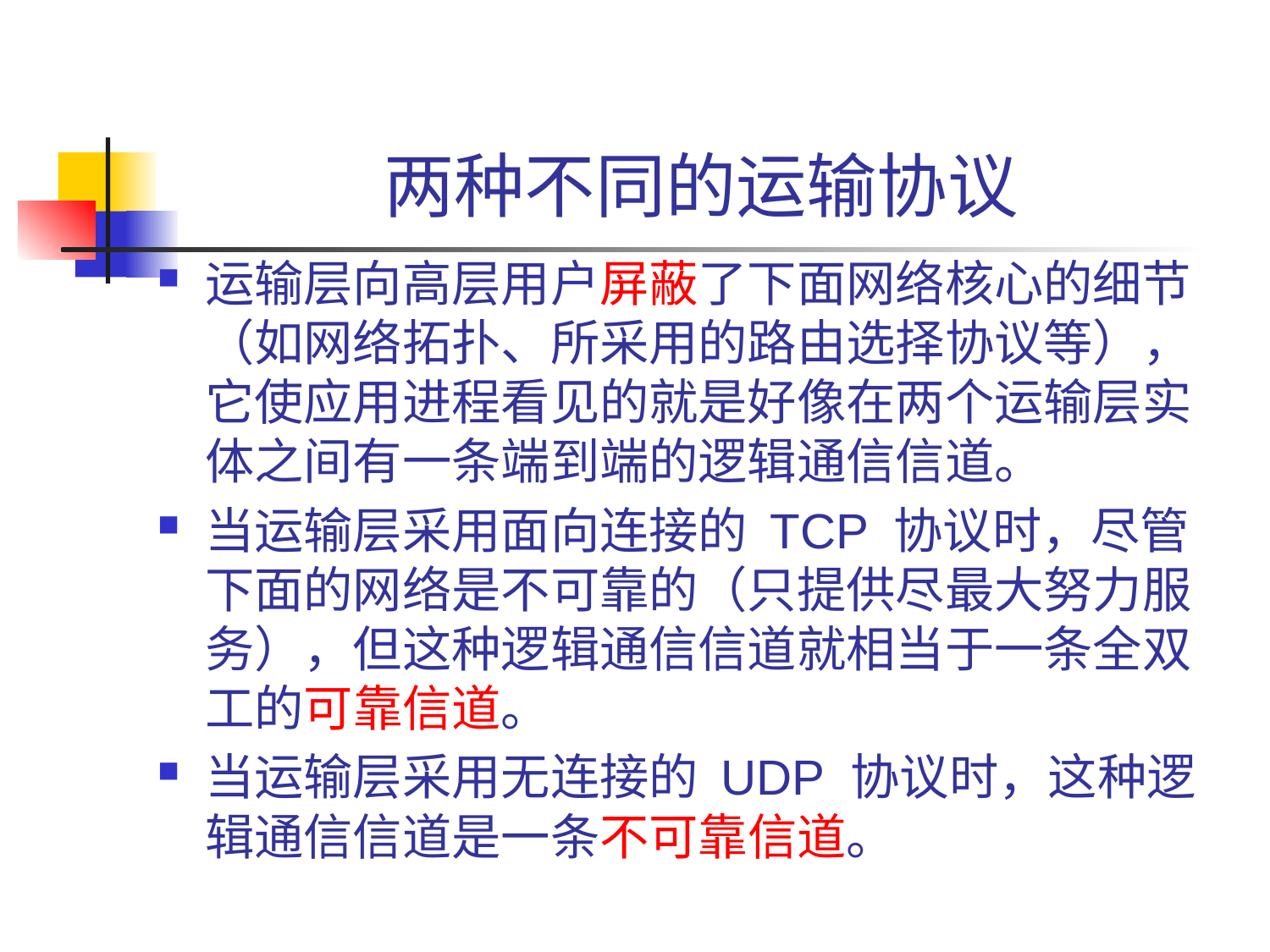

# 两种不同的运输协议
运输层向高层用户屏蔽了下面网络核心的细节（如网络拓扑、所采用的路由选择协议等），它使应用进程看见的就是好像在两个运输层实体之间有一条端到端的逻辑通信信道。
当运输层采用面向连接的 TCP 协议时，尽管下面的网络是不可靠的（只提供尽最大努力服务），但这种逻辑通信信道就相当于一条全双工的可靠信道。
当运输层采用无连接的 UDP 协议时，这种逻辑通信信道是一条不可靠信道。